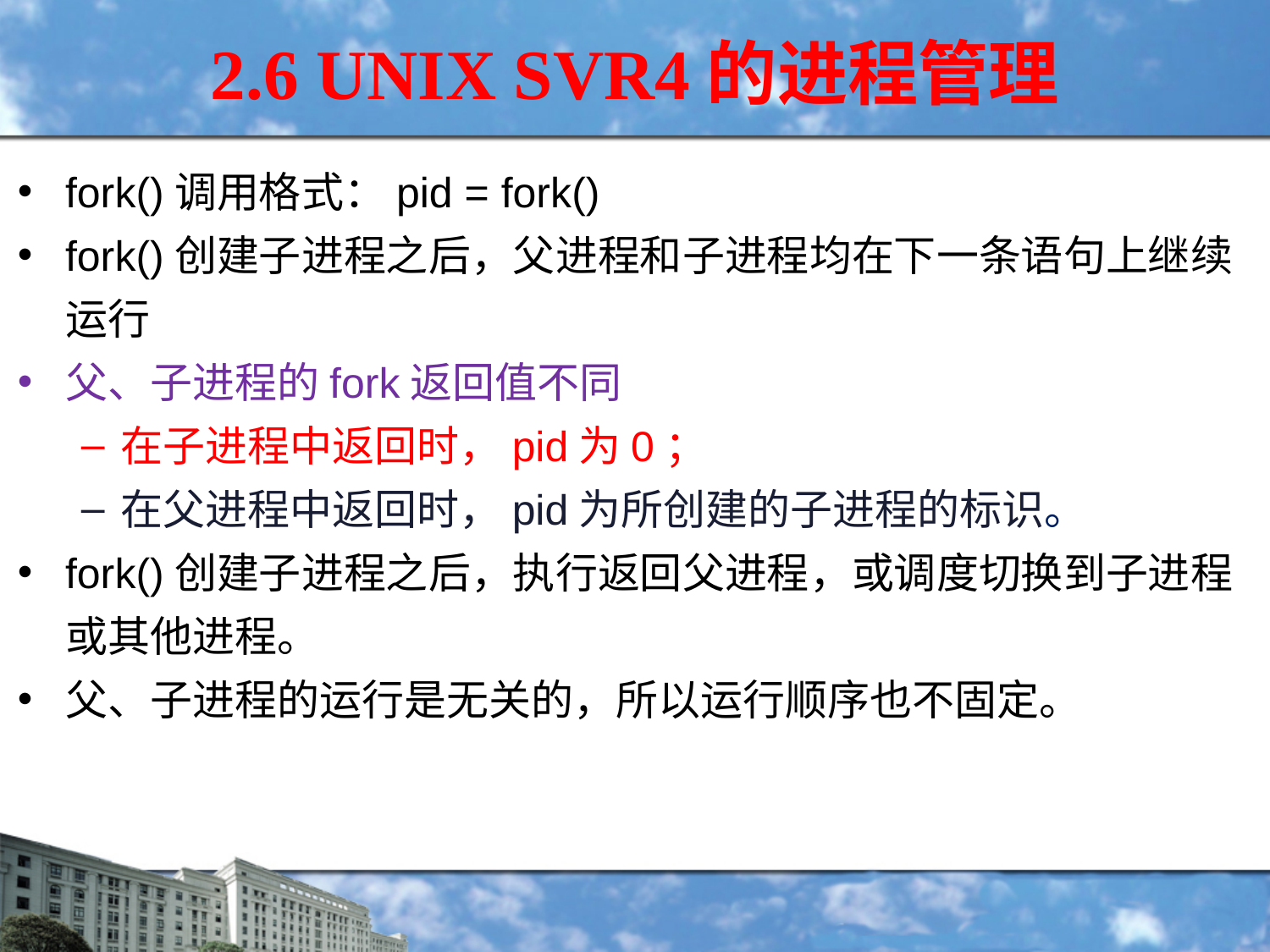

# 2.6 UNIX SVR4的进程管理
fork()调用格式：pid = fork()
fork()创建子进程之后，父进程和子进程均在下一条语句上继续运行
父、子进程的fork返回值不同
在子进程中返回时，pid为0；
在父进程中返回时，pid为所创建的子进程的标识。
fork()创建子进程之后，执行返回父进程，或调度切换到子进程或其他进程。
父、子进程的运行是无关的，所以运行顺序也不固定。